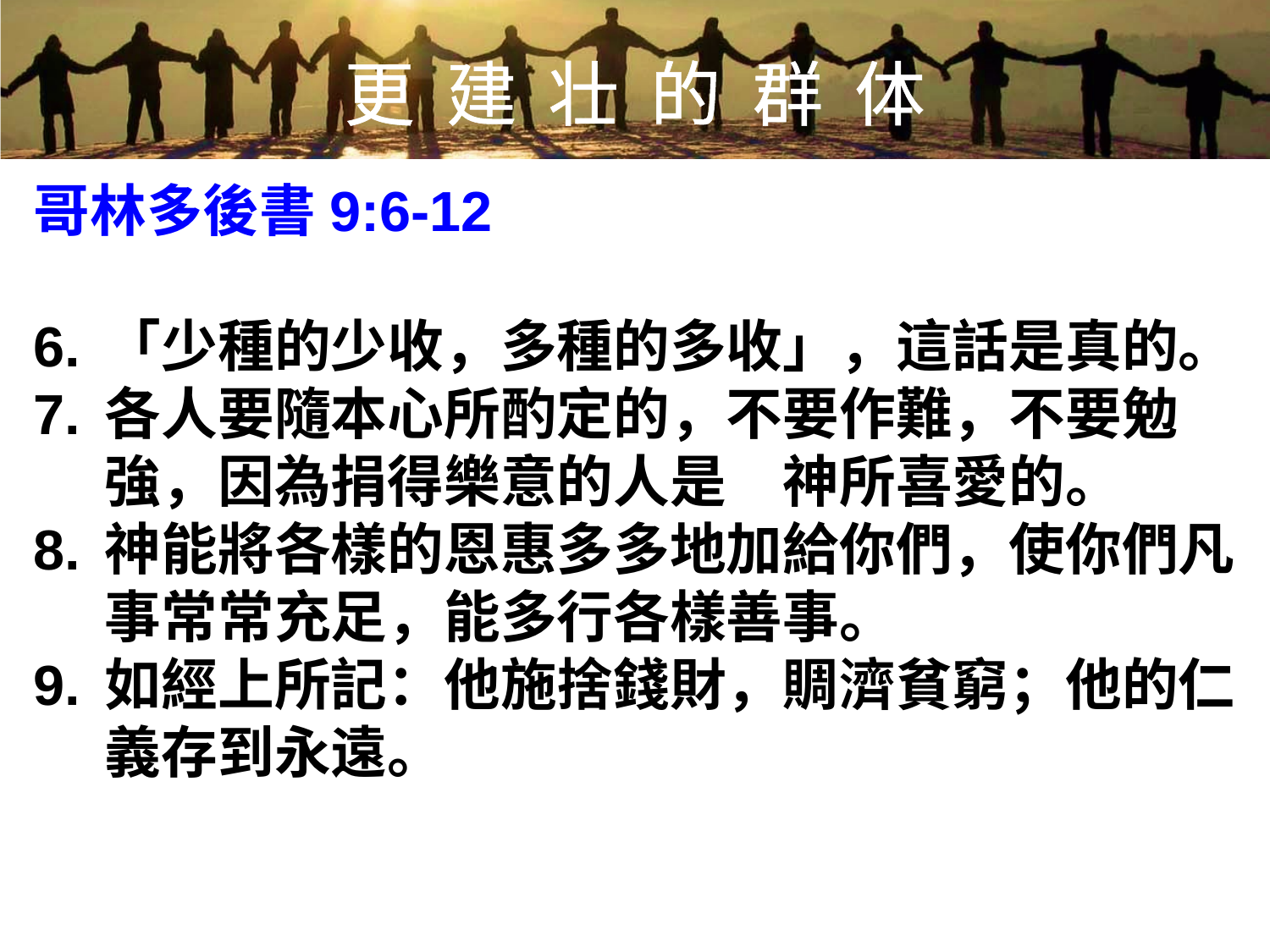

哥林多後書9:6-12

「少種的少收，多種的多收」，這話是真的。
各人要隨本心所酌定的，不要作難，不要勉強，因為捐得樂意的人是　神所喜愛的。
神能將各樣的恩惠多多地加給你們，使你們凡事常常充足，能多行各樣善事。
如經上所記：他施捨錢財，賙濟貧窮；他的仁義存到永遠。